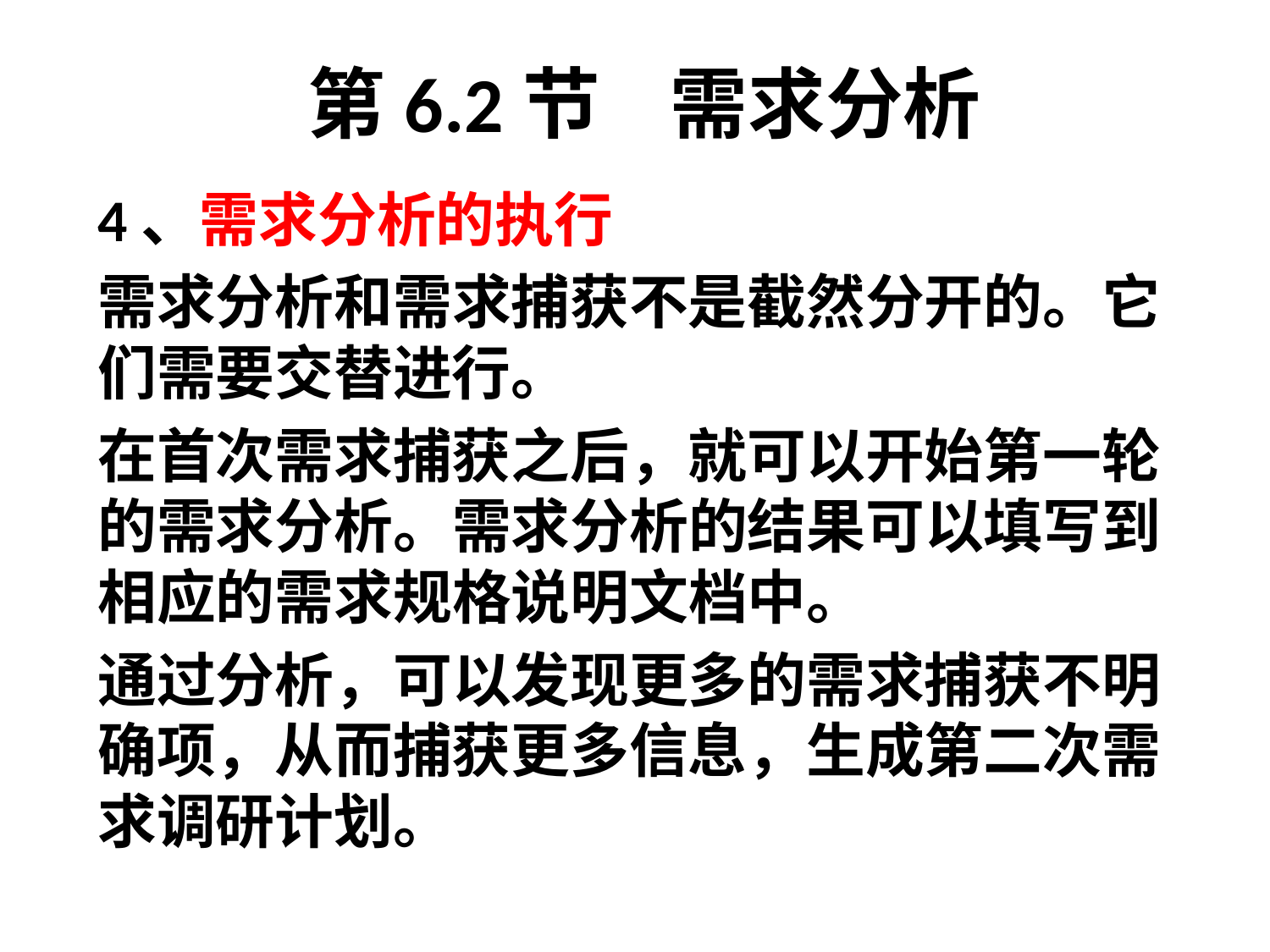

# 第6.2节    需求分析
4、需求分析的执行
需求分析和需求捕获不是截然分开的。它们需要交替进行。
在首次需求捕获之后，就可以开始第一轮的需求分析。需求分析的结果可以填写到相应的需求规格说明文档中。
通过分析，可以发现更多的需求捕获不明确项，从而捕获更多信息，生成第二次需求调研计划。